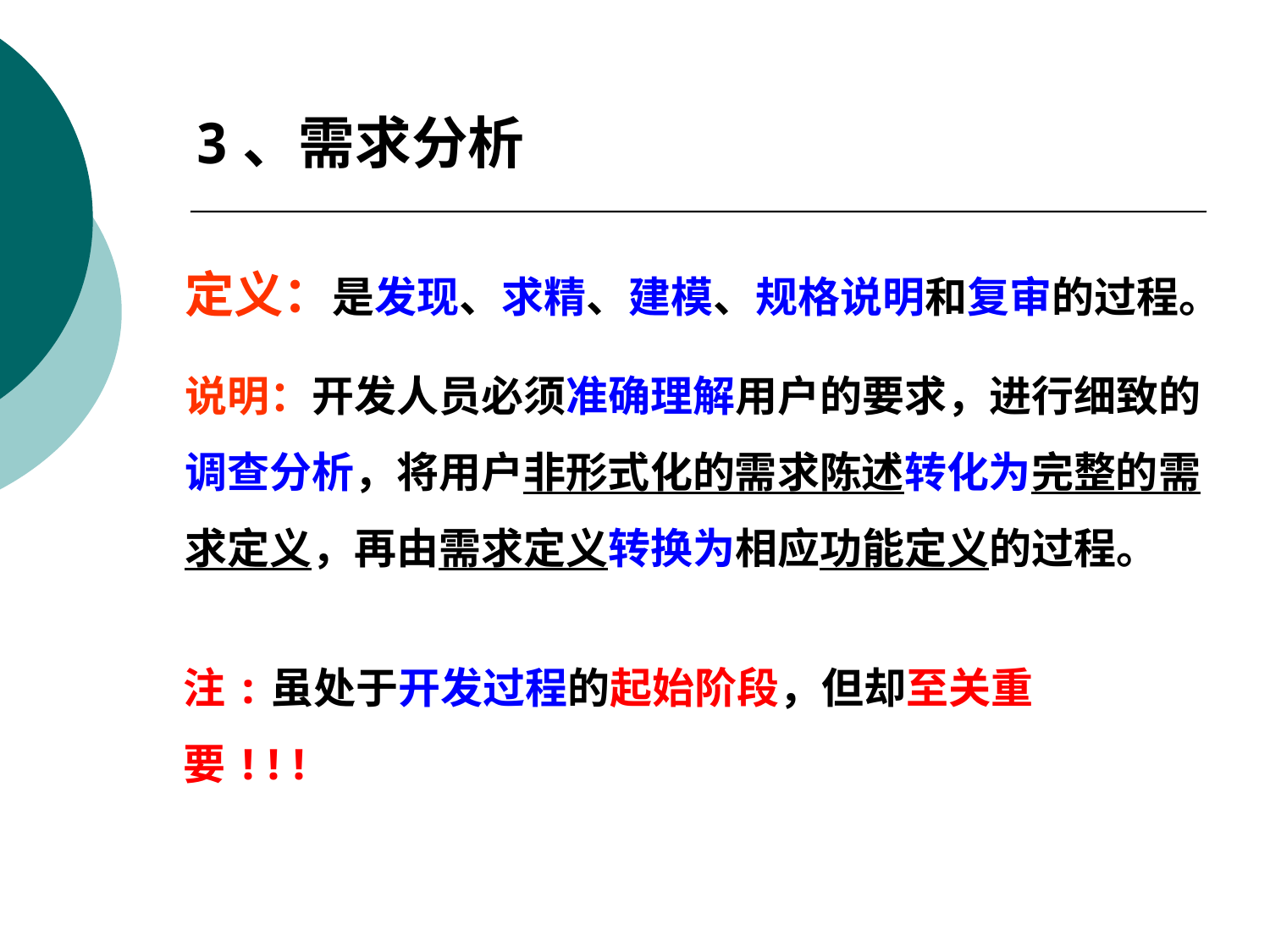

3、需求分析
定义：是发现、求精、建模、规格说明和复审的过程。
说明：开发人员必须准确理解用户的要求，进行细致的调查分析，将用户非形式化的需求陈述转化为完整的需求定义，再由需求定义转换为相应功能定义的过程。
注:虽处于开发过程的起始阶段，但却至关重要!!!